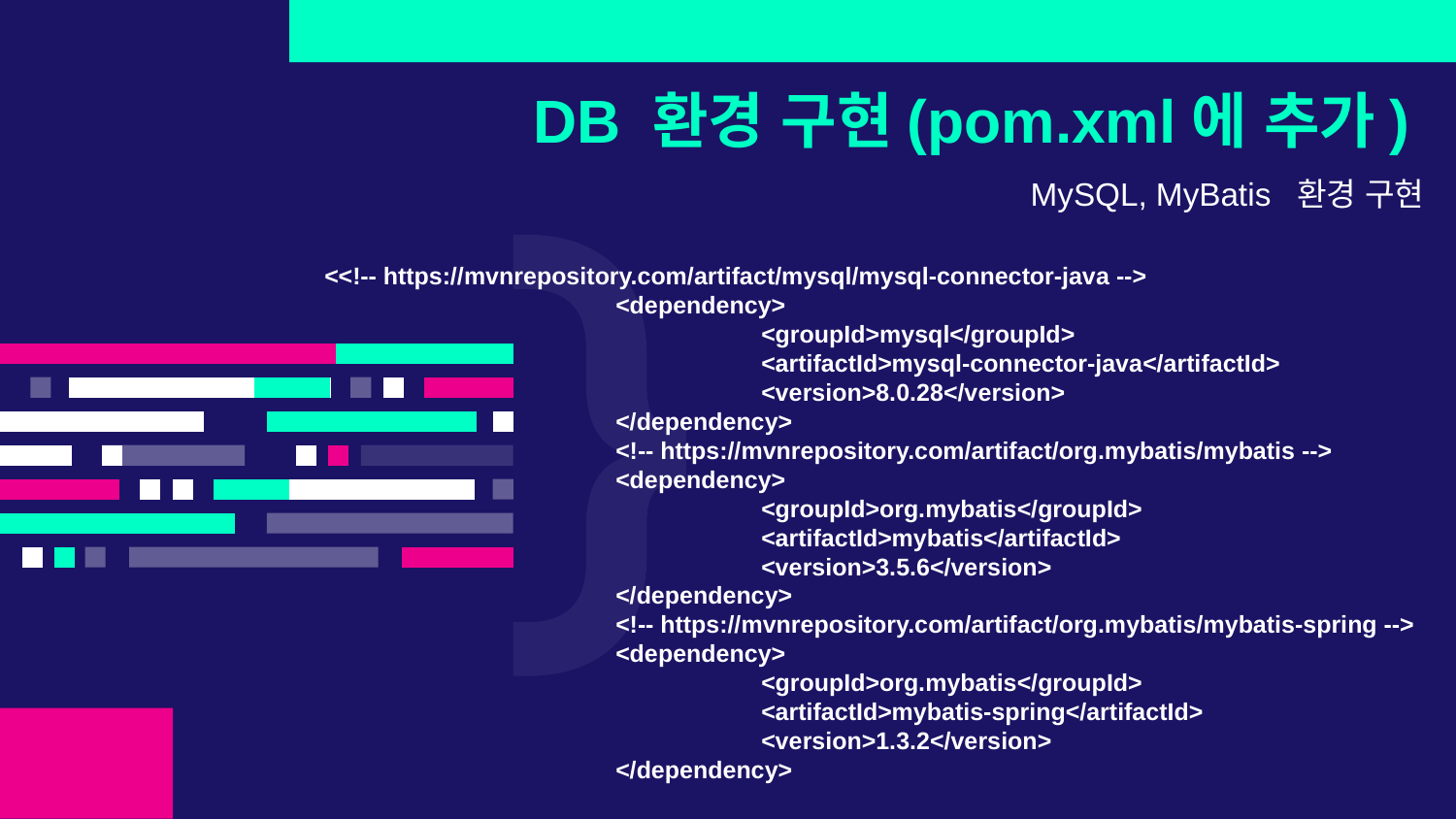

# DB 환경 구현(pom.xml에 추가)
MySQL, MyBatis  환경 구현

<<!-- https://mvnrepository.com/artifact/mysql/mysql-connector-java -->
		<dependency>
			<groupId>mysql</groupId>
			<artifactId>mysql-connector-java</artifactId>
			<version>8.0.28</version>
		</dependency>
		<!-- https://mvnrepository.com/artifact/org.mybatis/mybatis -->
		<dependency>
			<groupId>org.mybatis</groupId>
			<artifactId>mybatis</artifactId>
			<version>3.5.6</version>
		</dependency>
		<!-- https://mvnrepository.com/artifact/org.mybatis/mybatis-spring -->
		<dependency>
			<groupId>org.mybatis</groupId>
			<artifactId>mybatis-spring</artifactId>
			<version>1.3.2</version>
		</dependency>